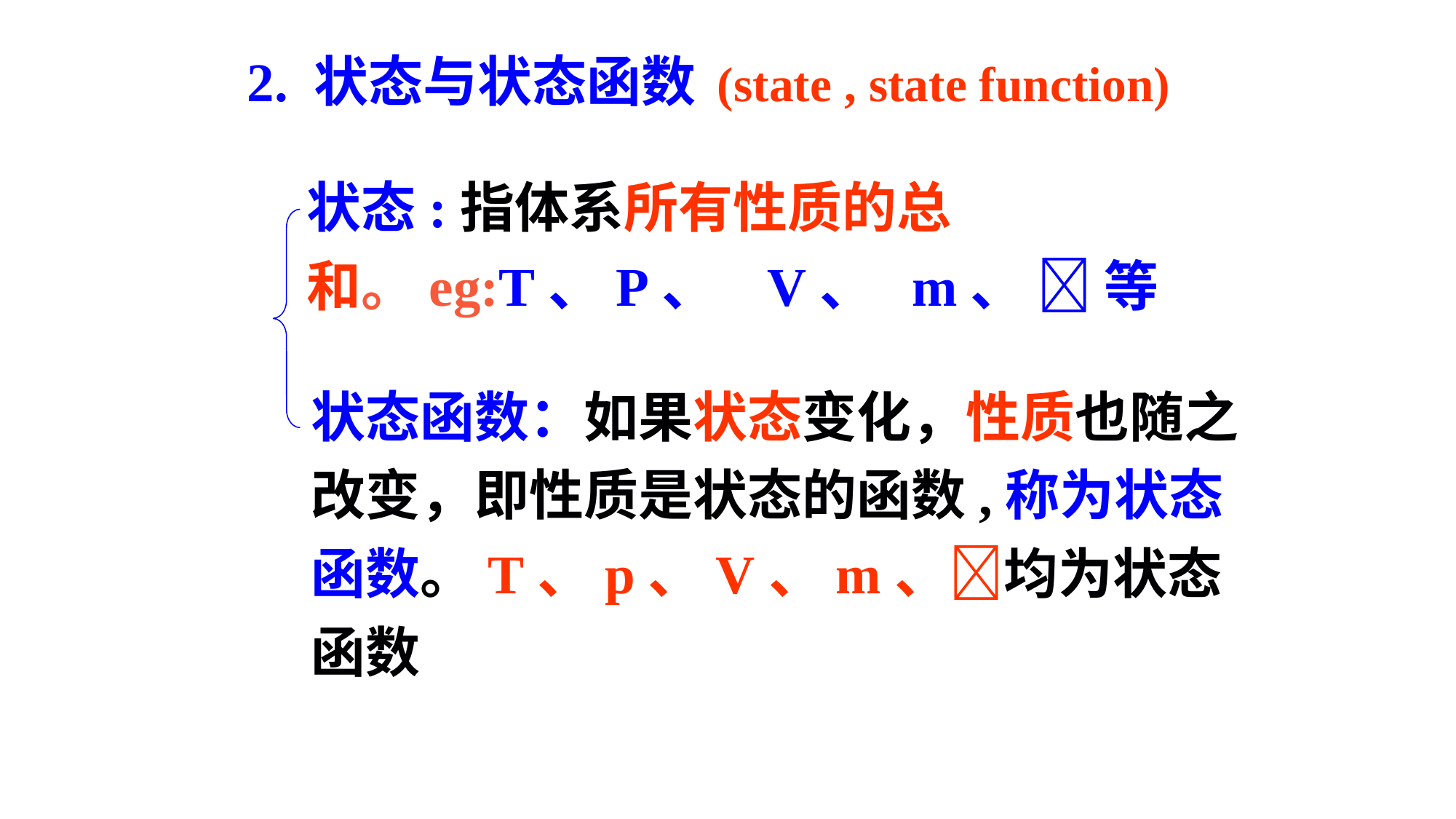

# 2. 状态与状态函数 (state , state function)
状态:指体系所有性质的总和。eg:T、P、   V、  m、 ρ 等

状态函数：如果状态变化，性质也随之改变，即性质是状态的函数,称为状态函数。T、p、V、m、ρ均为状态函数
2